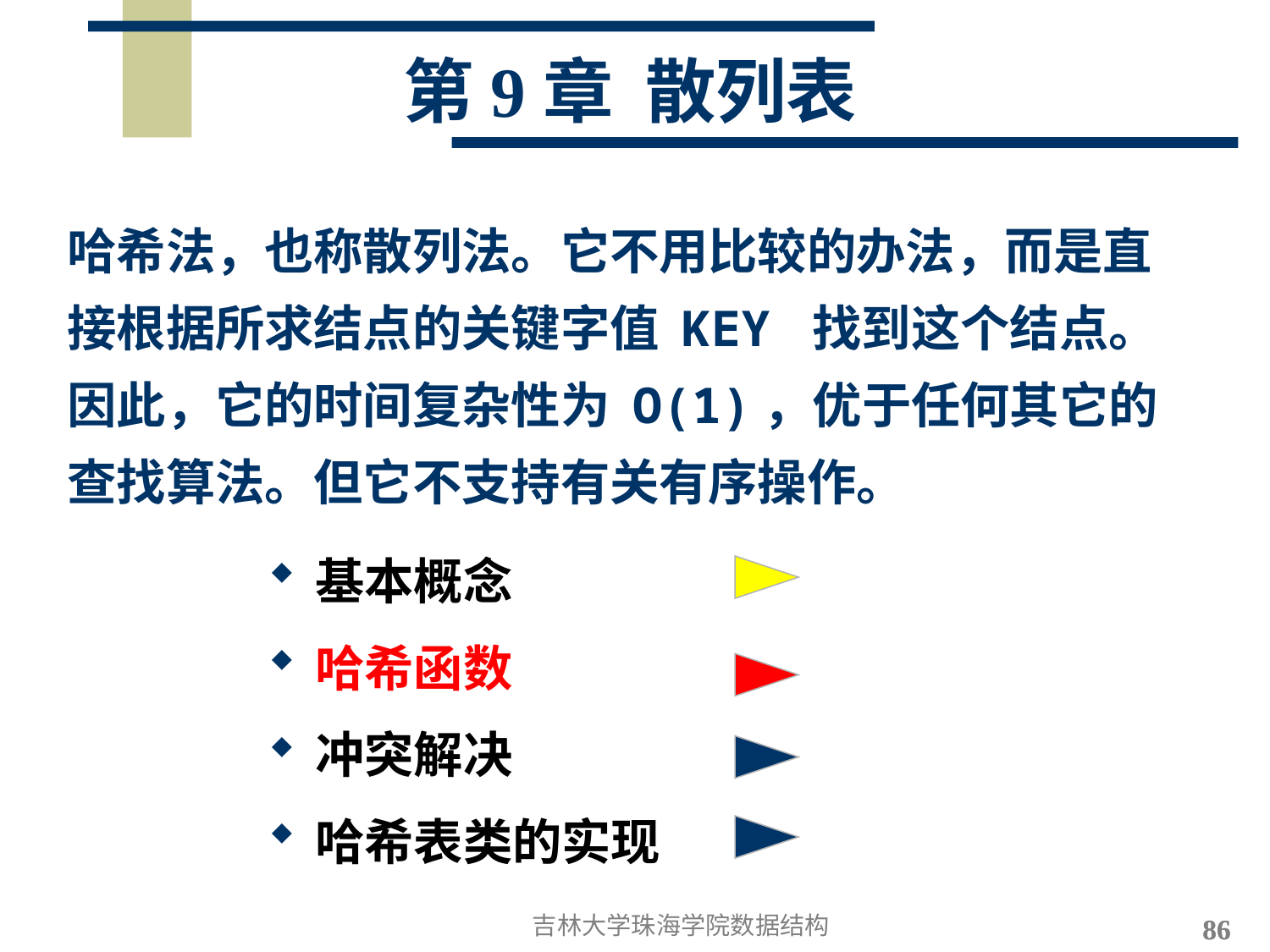

# 第9章  散列表
哈希法，也称散列法。它不用比较的办法，而是直接根据所求结点的关键字值 KEY 找到这个结点。因此，它的时间复杂性为 O(1)，优于任何其它的查找算法。但它不支持有关有序操作。
基本概念
哈希函数
冲突解决
哈希表类的实现

吉林大学珠海学院数据结构